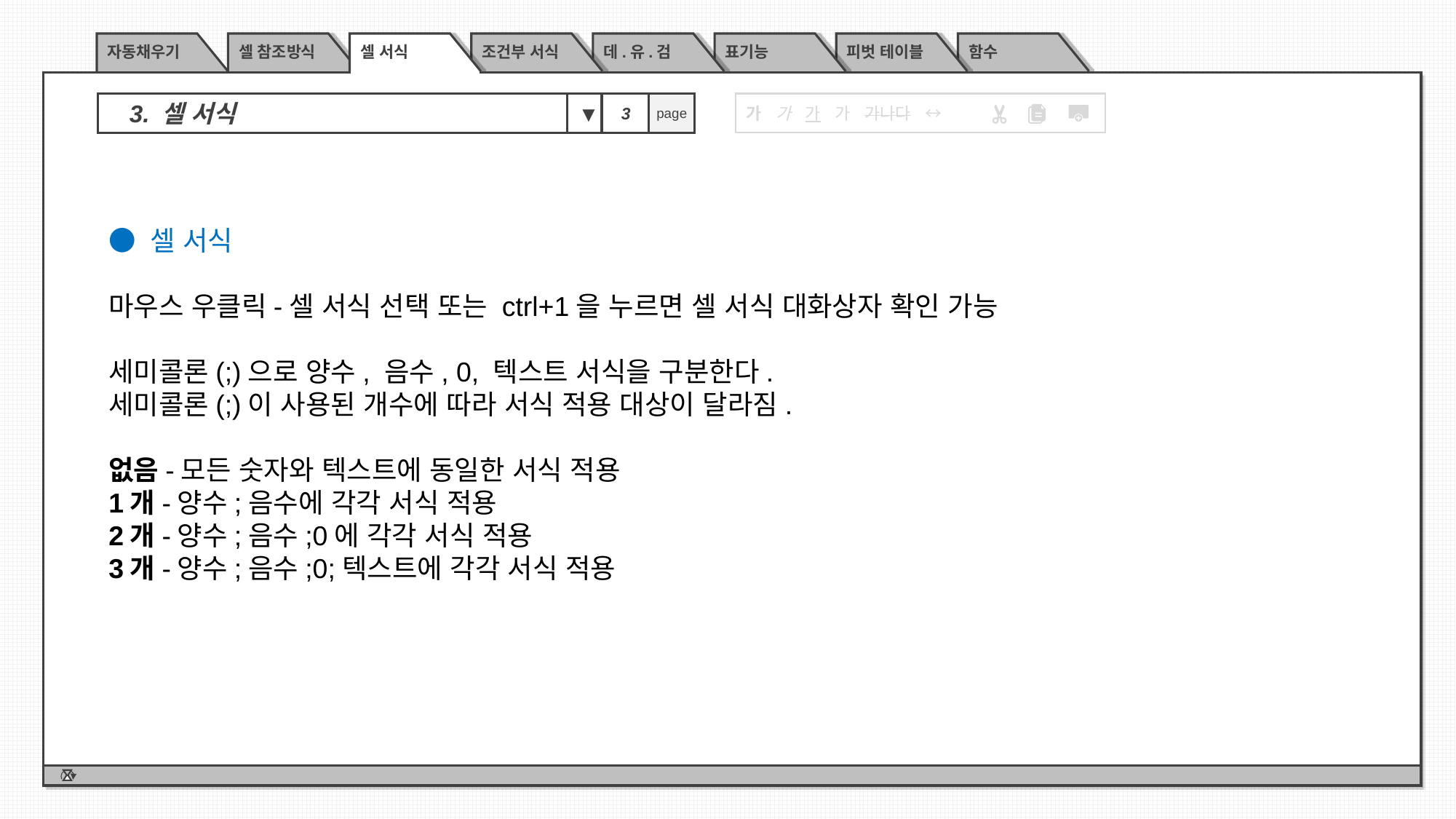

자동채우기
셀 참조방식
셀 서식
조건부 서식
데.유.검
표기능
피벗 테이블
함수

3. 셀 서식
▼
3
page
가   가   가   가   가나다   ↔

● 셀 서식

마우스 우클릭-셀 서식 선택 또는 ctrl+1을 누르면 셀 서식 대화상자 확인 가능

세미콜론(;)으로 양수, 음수, 0, 텍스트 서식을 구분한다.
세미콜론(;)이 사용된 개수에 따라 서식 적용 대상이 달라짐.

없음-모든 숫자와 텍스트에 동일한 서식 적용
1개-양수;음수에 각각 서식 적용
2개-양수;음수;0에 각각 서식 적용
3개-양수;음수;0;텍스트에 각각 서식 적용